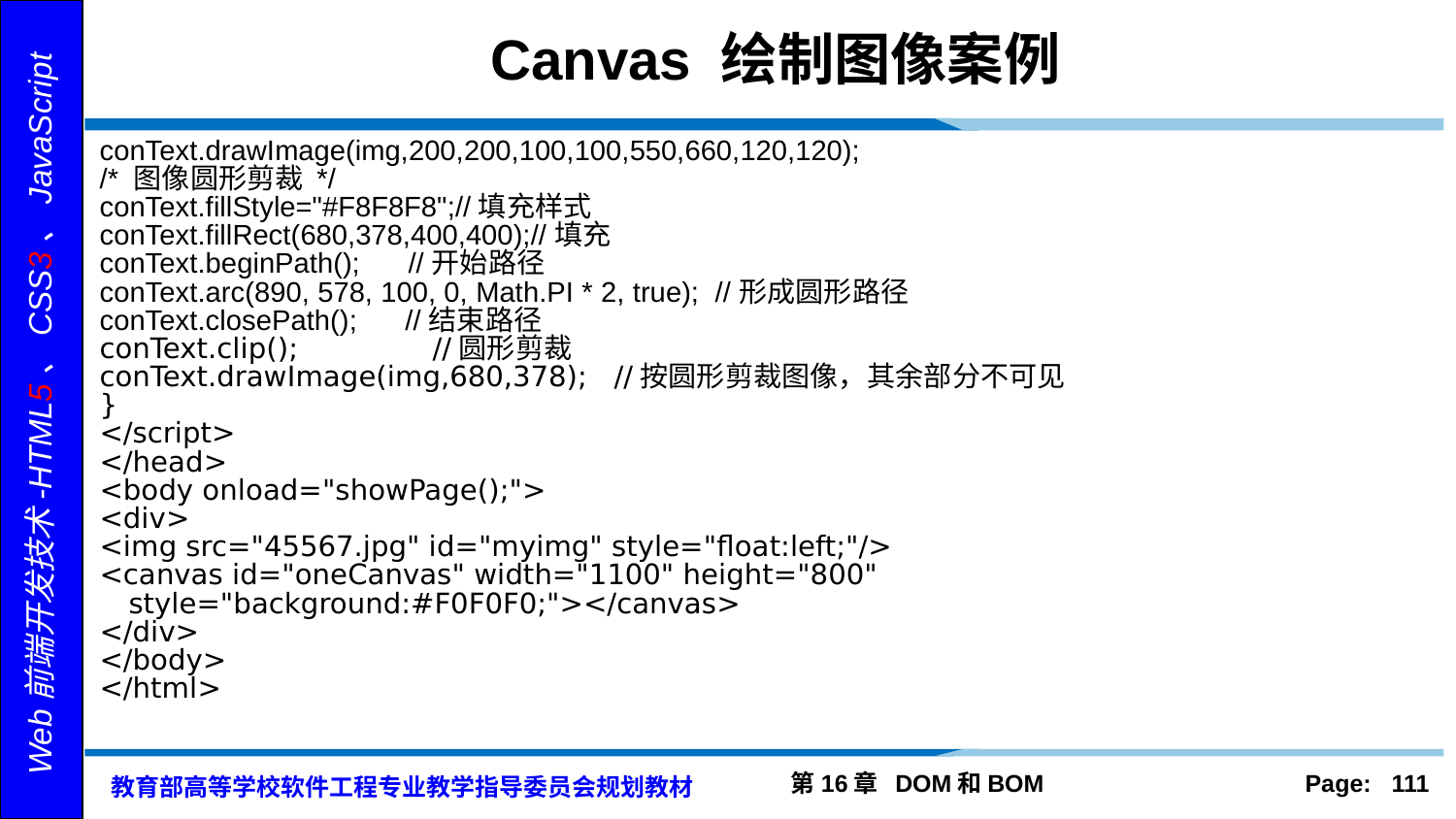

# Canvas 绘制图像案例
conText.drawImage(img,200,200,100,100,550,660,120,120);
/* 图像圆形剪裁 */
conText.fillStyle="#F8F8F8";//填充样式
conText.fillRect(680,378,400,400);//填充
conText.beginPath();      //开始路径
conText.arc(890, 578, 100, 0, Math.PI * 2, true);  //形成圆形路径
conText.closePath();      //结束路径
conText.clip();               //圆形剪裁
conText.drawImage(img,680,378);   //按圆形剪裁图像，其余部分不可见
}
</script>
</head>
<body onload="showPage();">
<div>
<img src="45567.jpg" id="myimg" style="float:left;"/>
<canvas id="oneCanvas" width="1100" height="800" style="background:#F0F0F0;"></canvas>
</div>
</body>
</html>